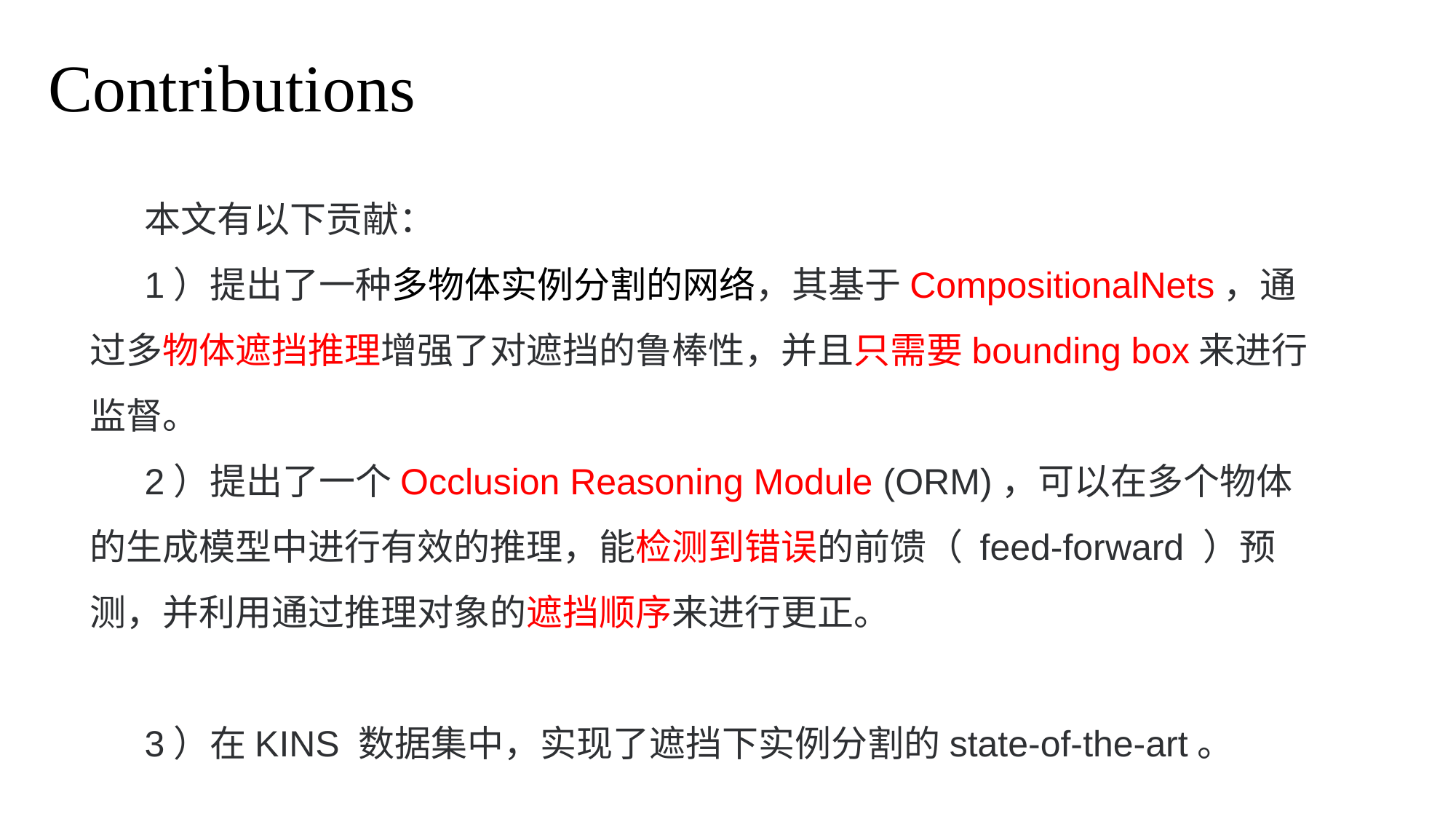

Contributions
本文有以下贡献：
1）提出了一种多物体实例分割的网络，其基于CompositionalNets，通过多物体遮挡推理增强了对遮挡的鲁棒性，并且只需要bounding box来进行监督。
2）提出了一个Occlusion Reasoning Module (ORM)，可以在多个物体的生成模型中进行有效的推理，能检测到错误的前馈（ feed-forward ）预测，并利用通过推理对象的遮挡顺序来进行更正。

3）在KINS 数据集中，实现了遮挡下实例分割的state-of-the-art。